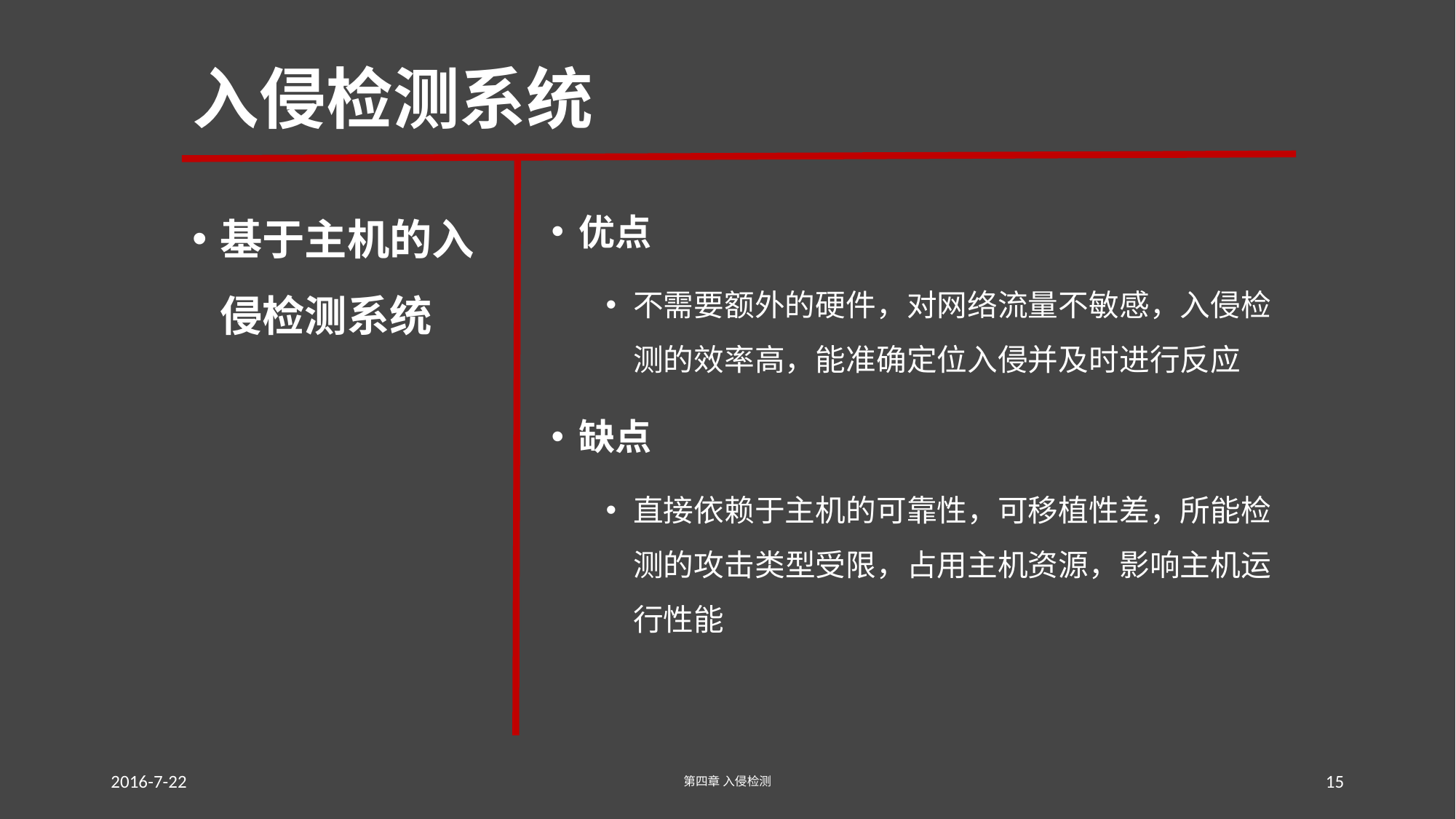

# 入侵检测系统
基于主机的入侵检测系统
优点
不需要额外的硬件，对网络流量不敏感，入侵检测的效率高，能准确定位入侵并及时进行反应
缺点
直接依赖于主机的可靠性，可移植性差，所能检测的攻击类型受限，占用主机资源，影响主机运行性能
2016-7-22
第四章 入侵检测
15